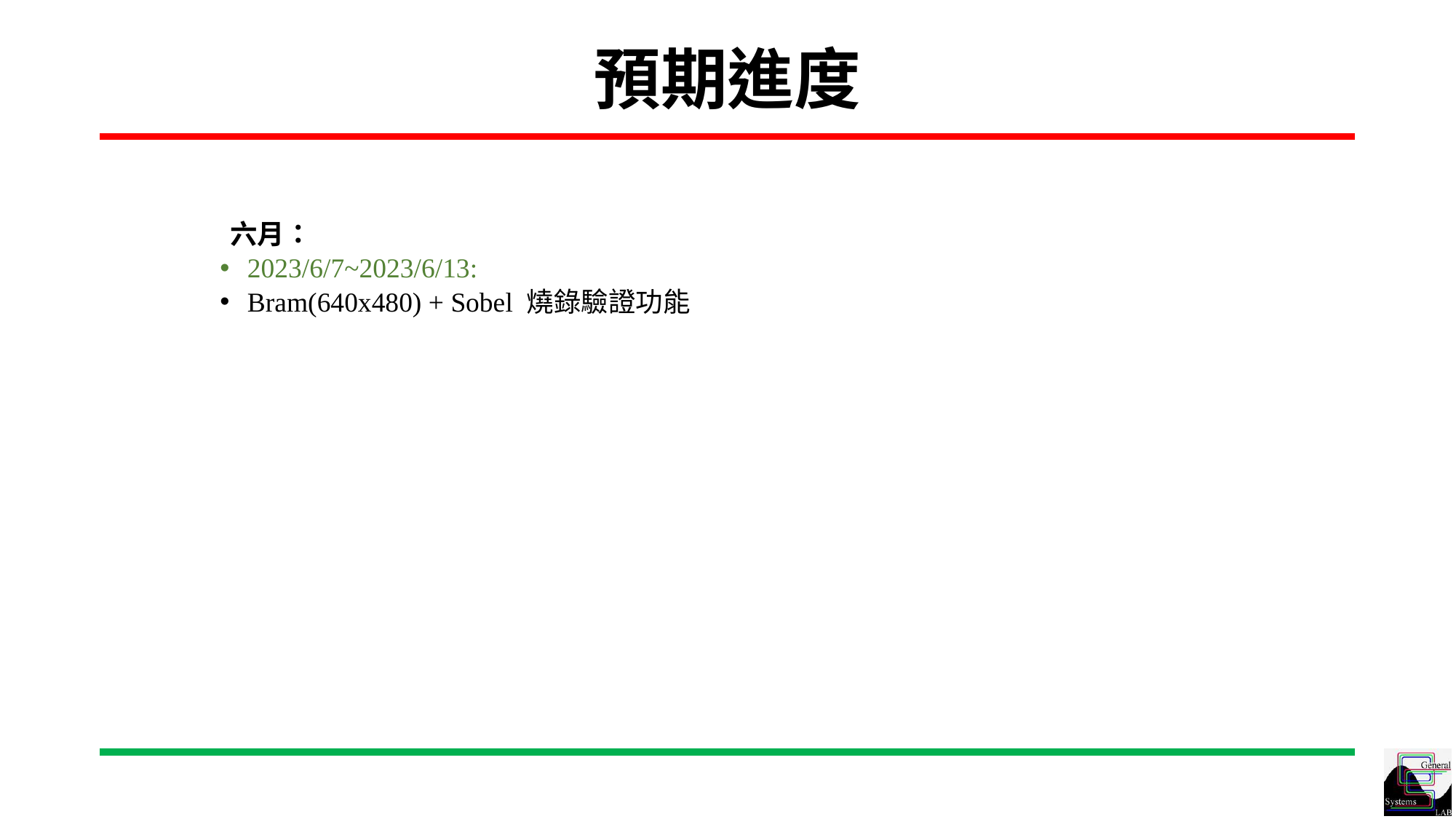

# 預期進度

六月：
2023/6/7~2023/6/13:
Bram(640x480) + Sobel 燒錄驗證功能